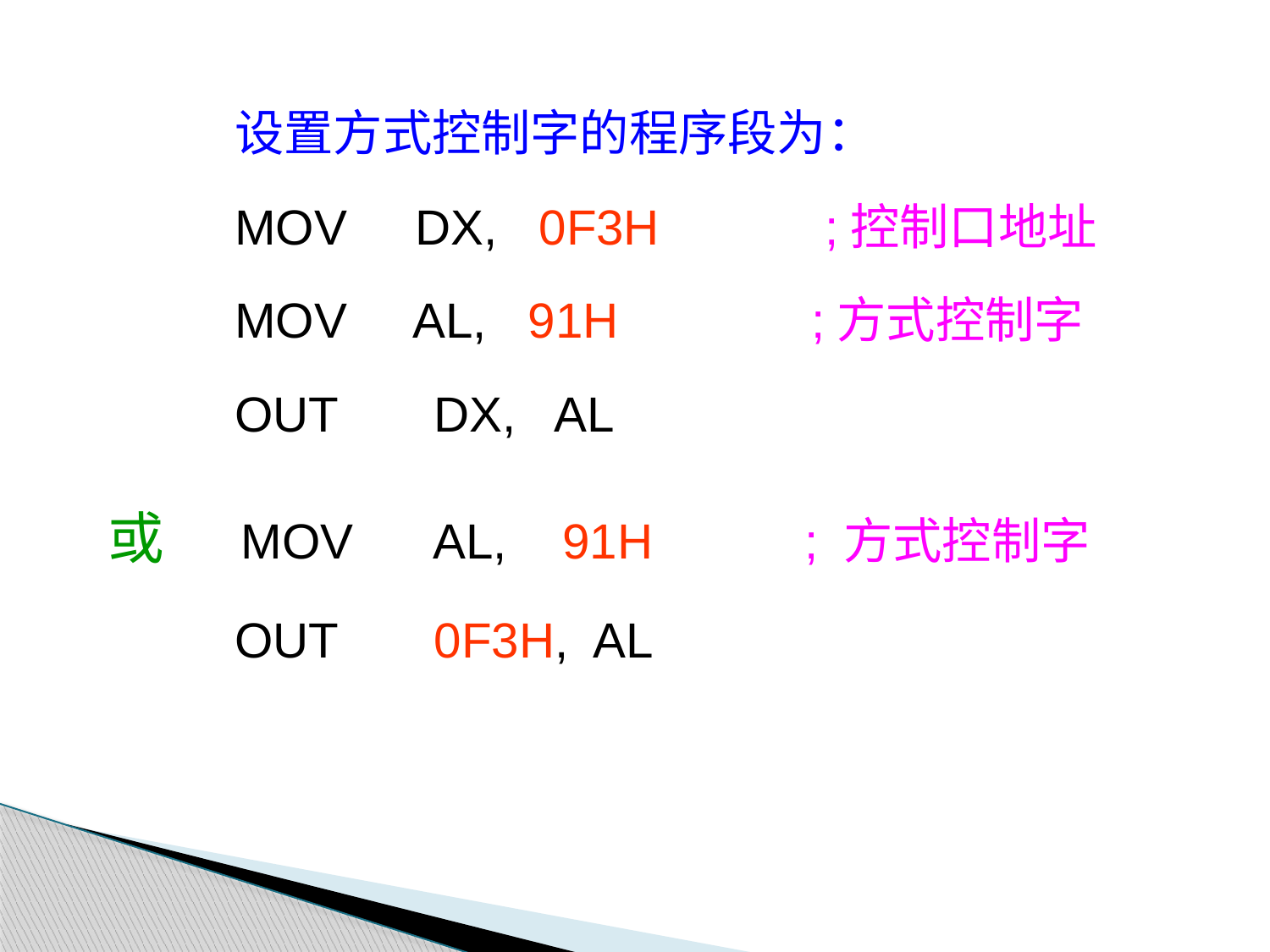

设置方式控制字的程序段为：
MOV     DX,   0F3H            ;控制口地址
MOV     AL,   91H              ;方式控制字
OUT       DX,   AL
或     MOV      AL,    91H           ; 方式控制字
OUT       0F3H,  AL